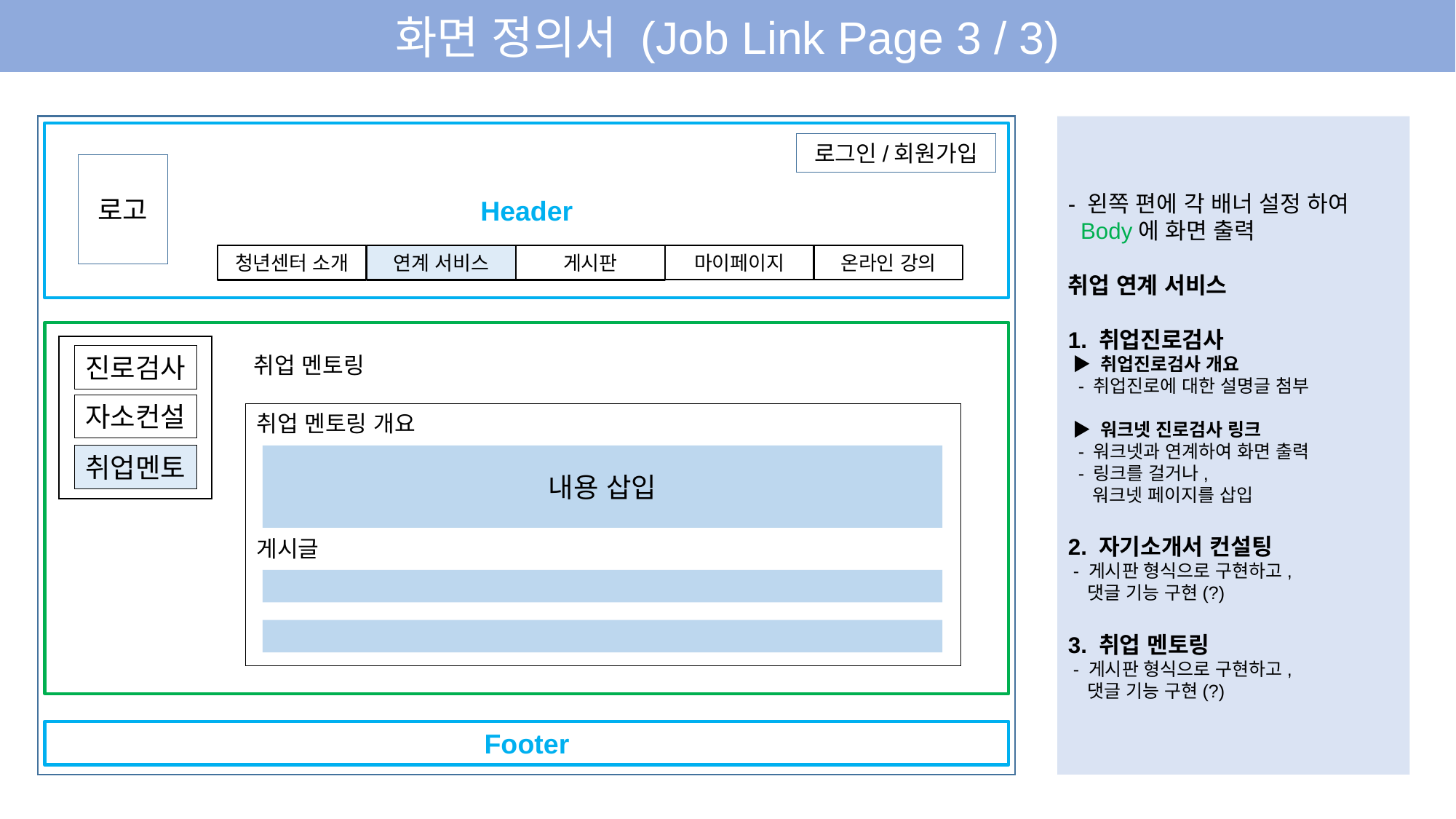

화면 정의서 (Job Link Page 3 / 3)

- 왼쪽 편에 각 배너 설정 하여
  Body에 화면 출력

취업 연계 서비스

1. 취업진로검사
 ▶ 취업진로검사 개요
  - 취업진로에 대한 설명글 첨부

 ▶ 워크넷 진로검사 링크
  - 워크넷과 연계하여 화면 출력
  - 링크를 걸거나,
    워크넷 페이지를 삽입

2. 자기소개서 컨설팅
 - 게시판 형식으로 구현하고,
   댓글 기능 구현(?)

3. 취업 멘토링
 - 게시판 형식으로 구현하고,
   댓글 기능 구현(?)

Header

로그인/회원가입

로고

마이페이지
온라인 강의
청년센터 소개
연계 서비스
게시판

진로검사
취업 멘토링
자소컨설
취업 멘토링 개요

게시글

취업멘토
내용 삽입

Footer